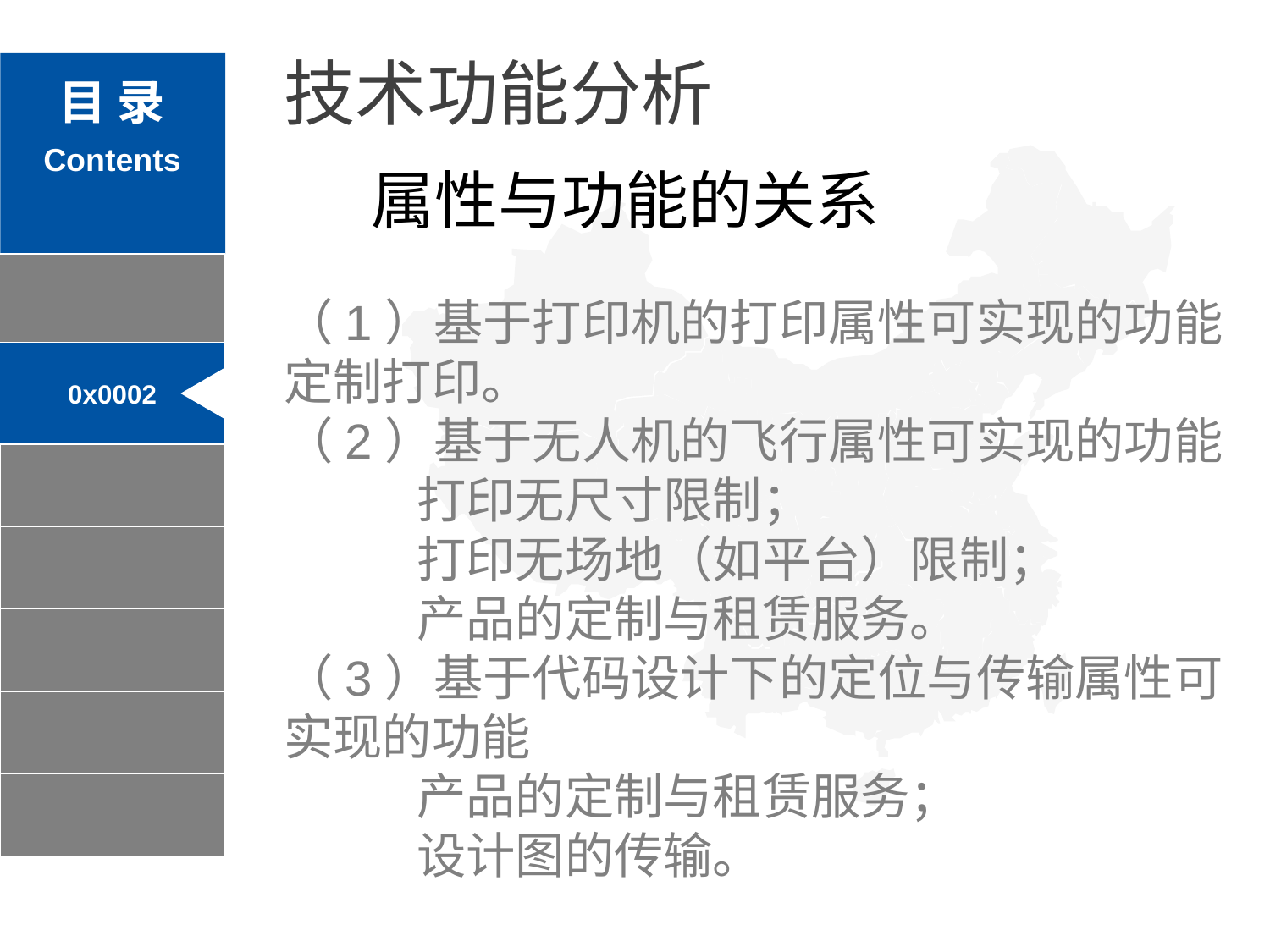

技术功能分析

目 录
Contents

0x0002

属性与功能的关系
（1）基于打印机的打印属性可实现的功能
定制打印。
（2）基于无人机的飞行属性可实现的功能
           打印无尺寸限制；
           打印无场地（如平台）限制；
           产品的定制与租赁服务。
（3）基于代码设计下的定位与传输属性可实现的功能
           产品的定制与租赁服务；
           设计图的传输。